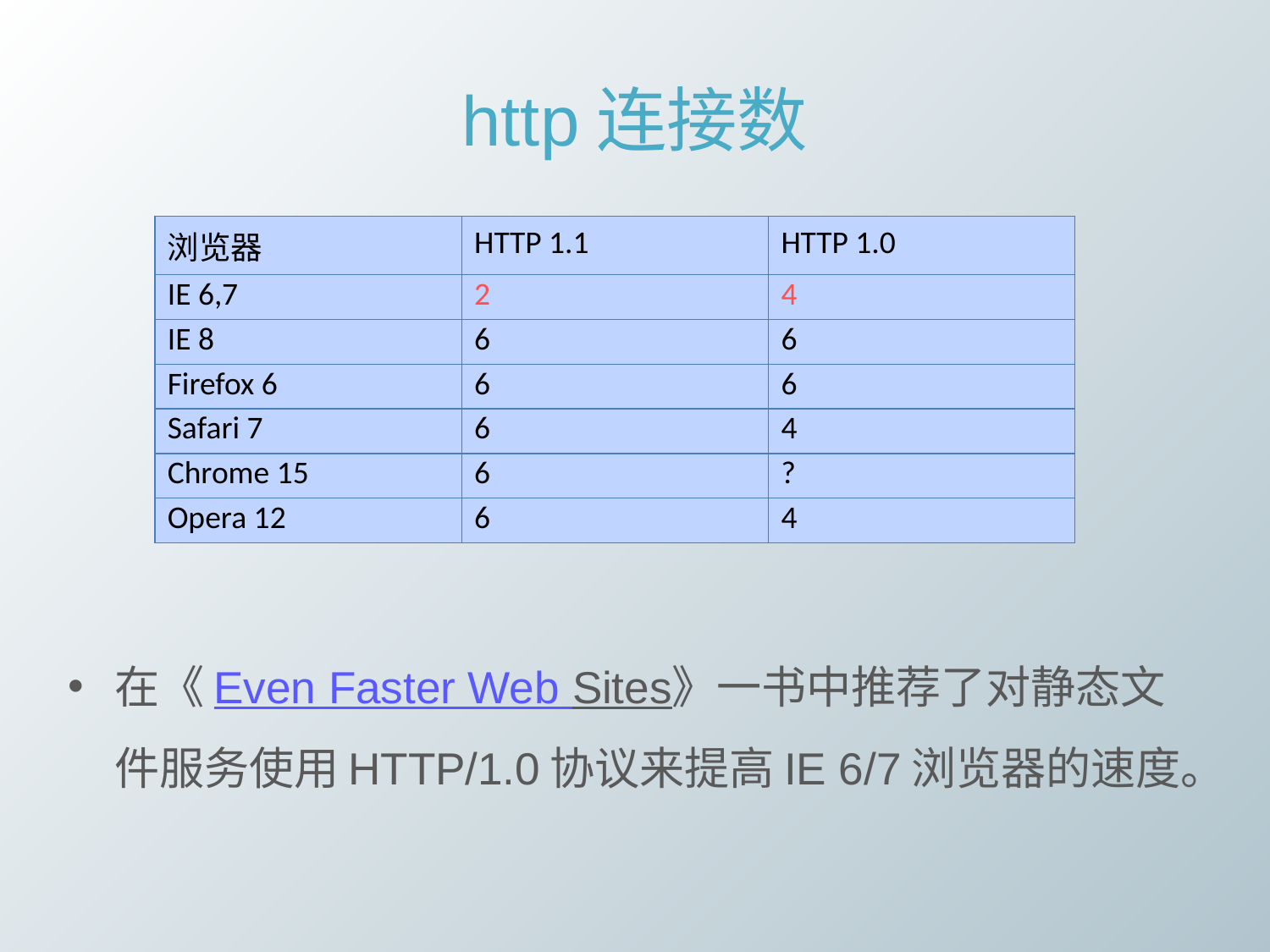

# http连接数
| 浏览器 | HTTP 1.1 | HTTP 1.0 |
| --- | --- | --- |
| IE 6,7 | 2 | 4 |
| IE 8 | 6 | 6 |
| Firefox 6 | 6 | 6 |
| Safari 7 | 6 | 4 |
| Chrome 15 | 6 | ? |
| Opera 12 | 6 | 4 |
在《Even Faster Web Sites》一书中推荐了对静态文件服务使用HTTP/1.0协议来提高IE 6/7浏览器的速度。